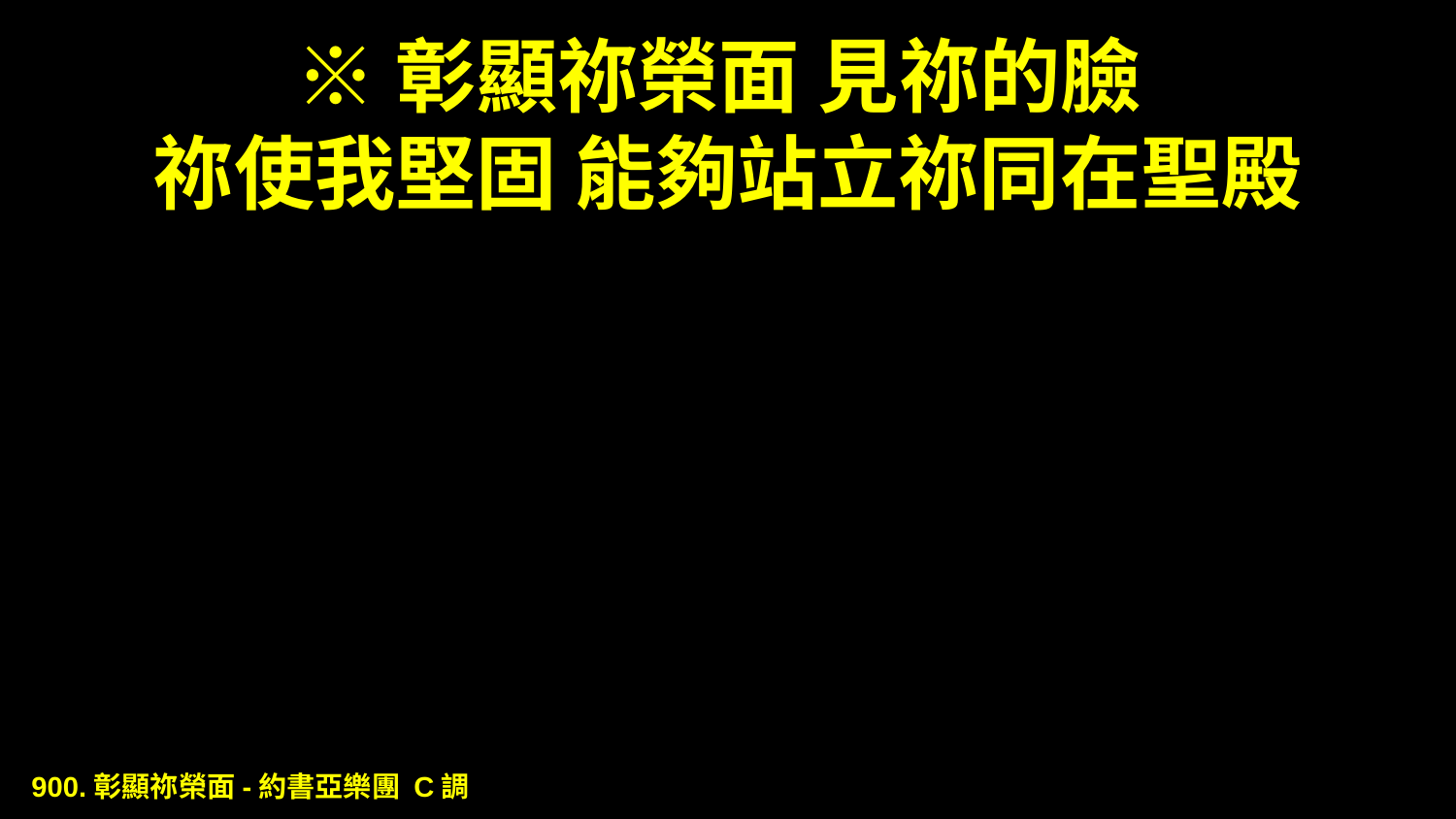

# ※彰顯祢榮面 見祢的臉 祢使我堅固 能夠站立祢同在聖殿
900.彰顯祢榮面-約書亞樂團 C調